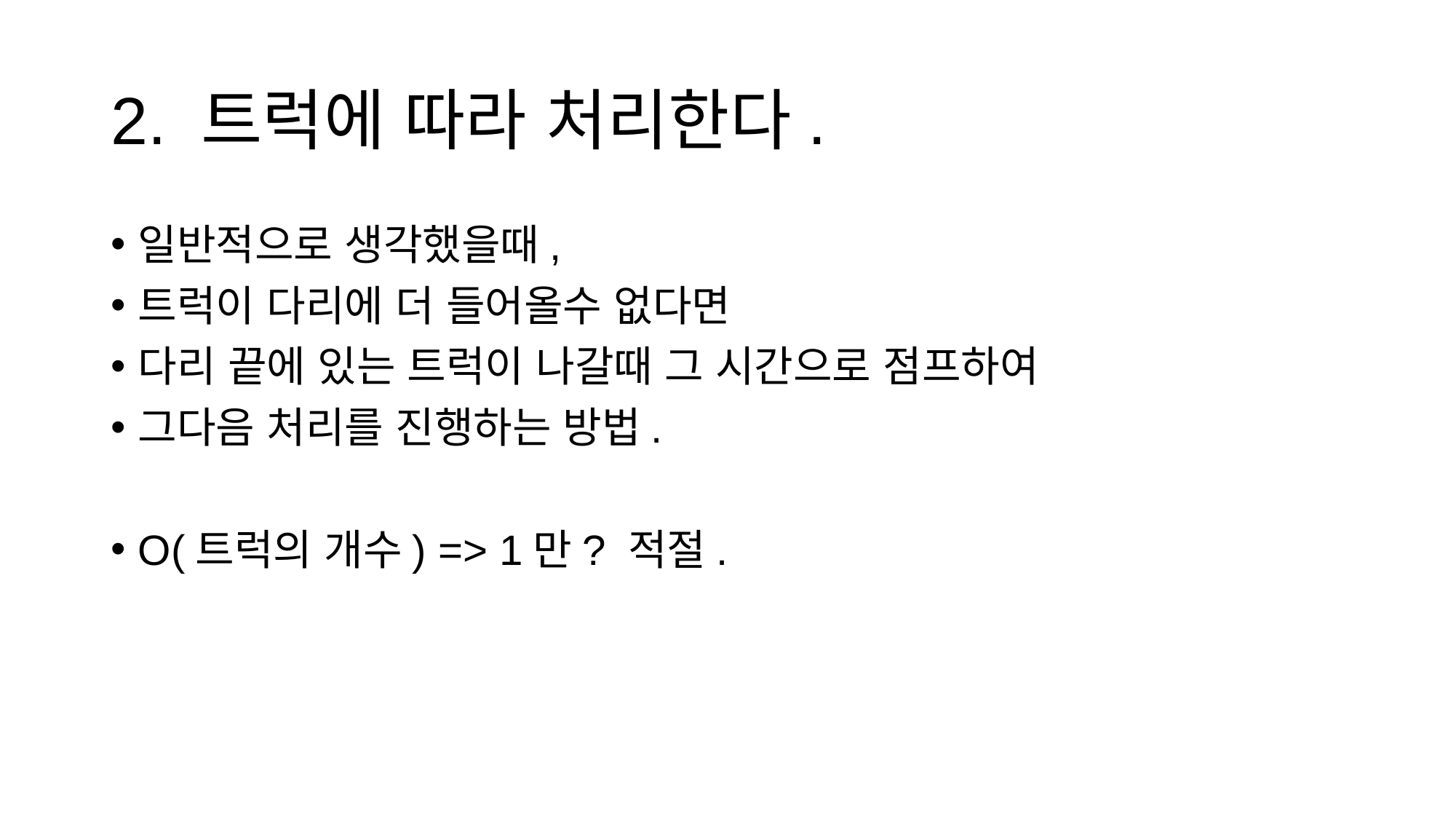

# 2. 트럭에 따라 처리한다.
일반적으로 생각했을때,
트럭이 다리에 더 들어올수 없다면
다리 끝에 있는 트럭이 나갈때 그 시간으로 점프하여
그다음 처리를 진행하는 방법.

O(트럭의 개수) => 1만? 적절.